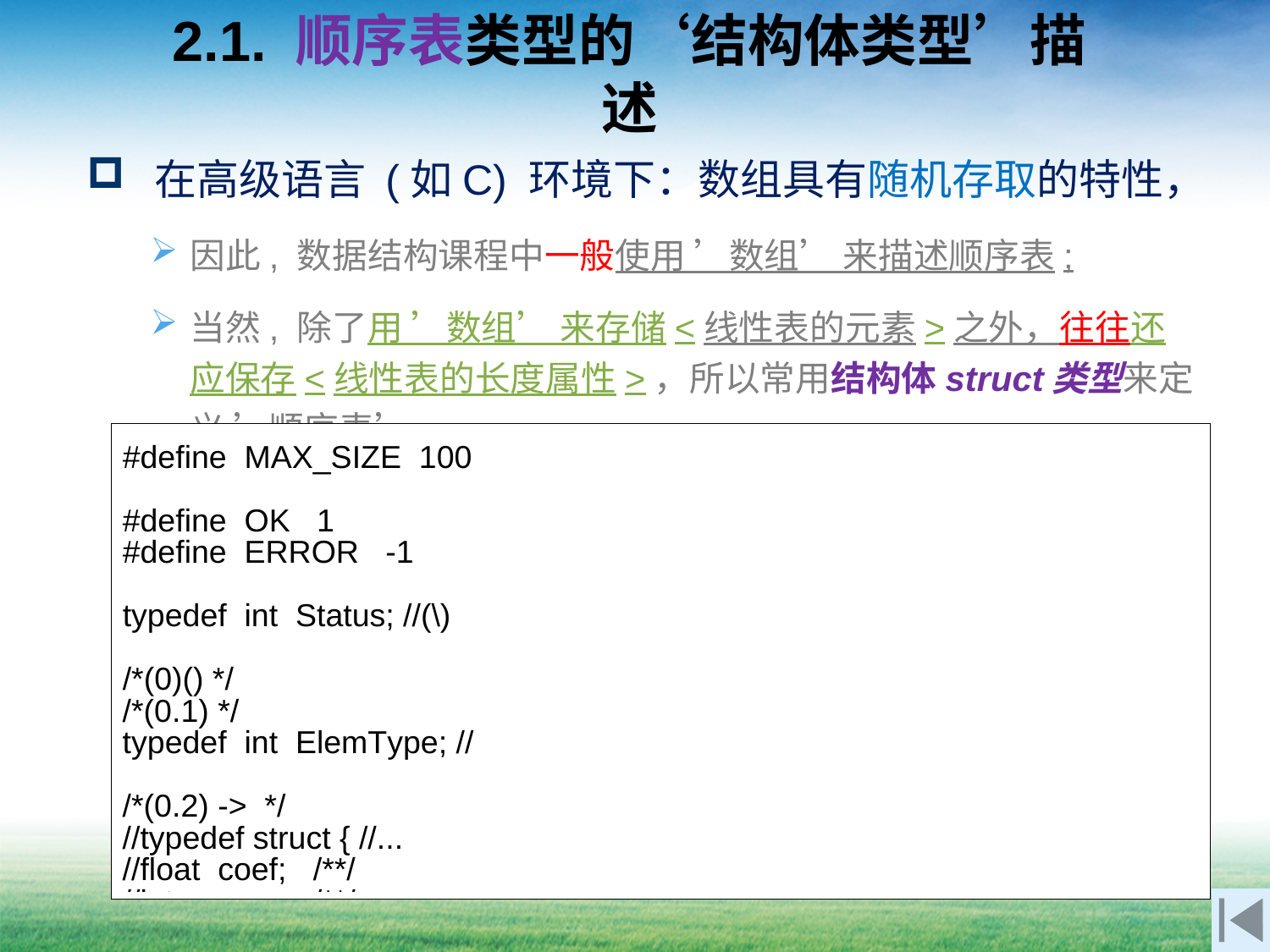

# 2.1. 顺序表类型的‘结构体类型’描述
 在高级语言 (如C) 环境下：数组具有随机存取的特性，
因此, 数据结构课程中一般使用 ’数组’ 来描述顺序表;
当然, 除了用 ’数组’ 来存储<线性表的元素>之外，往往还应保存<线性表的长度属性>，所以常用结构体struct类型来定义 ’顺序表’;